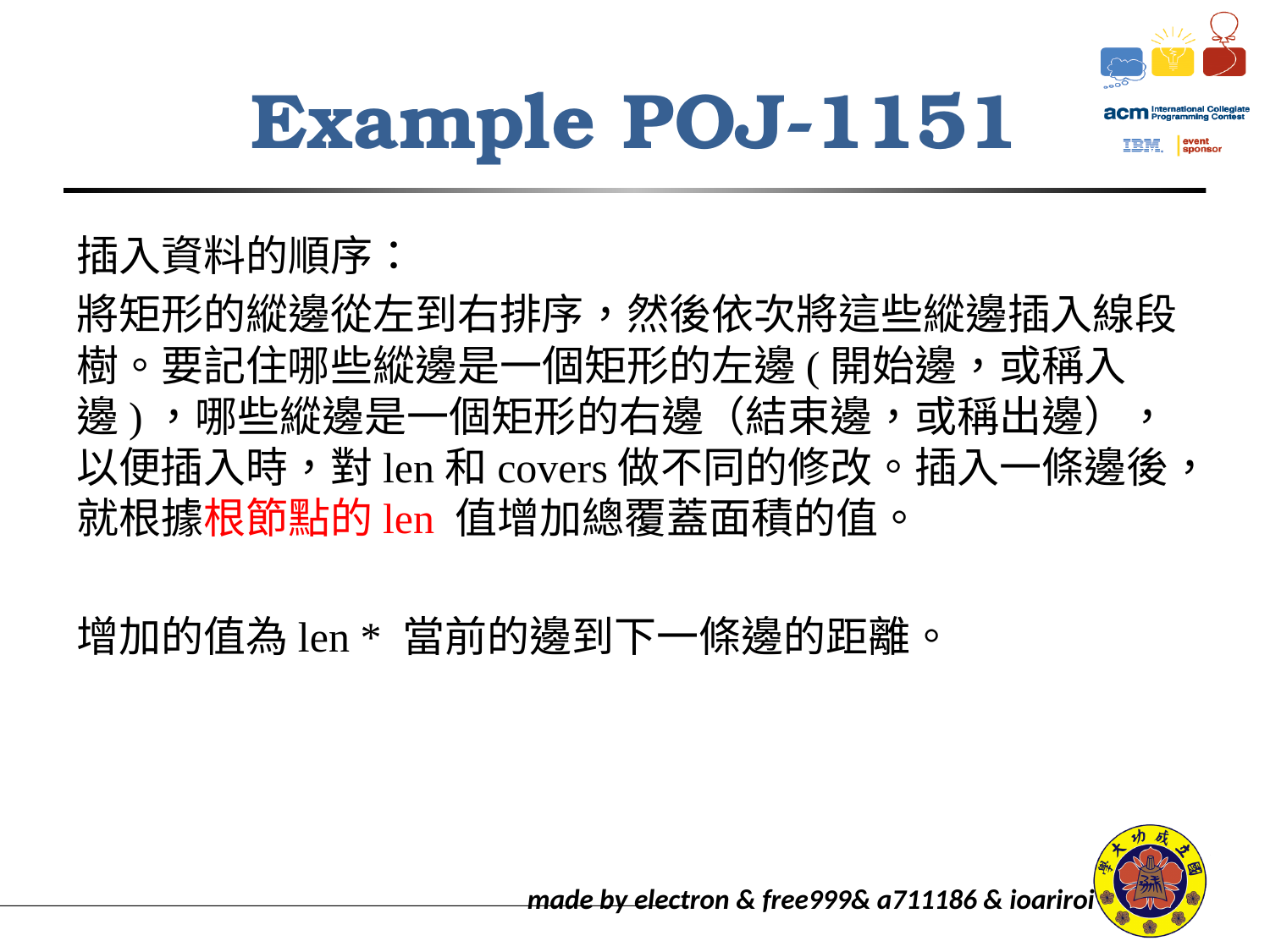

# Example POJ-1151
插入資料的順序：
將矩形的縱邊從左到右排序，然後依次將這些縱邊插入線段樹。要記住哪些縱邊是一個矩形的左邊(開始邊，或稱入邊)，哪些縱邊是一個矩形的右邊（結束邊，或稱出邊），以便插入時，對len和covers做不同的修改。插入一條邊後，就根據根節點的len 值增加總覆蓋面積的值。

增加的值為len * 當前的邊到下一條邊的距離。